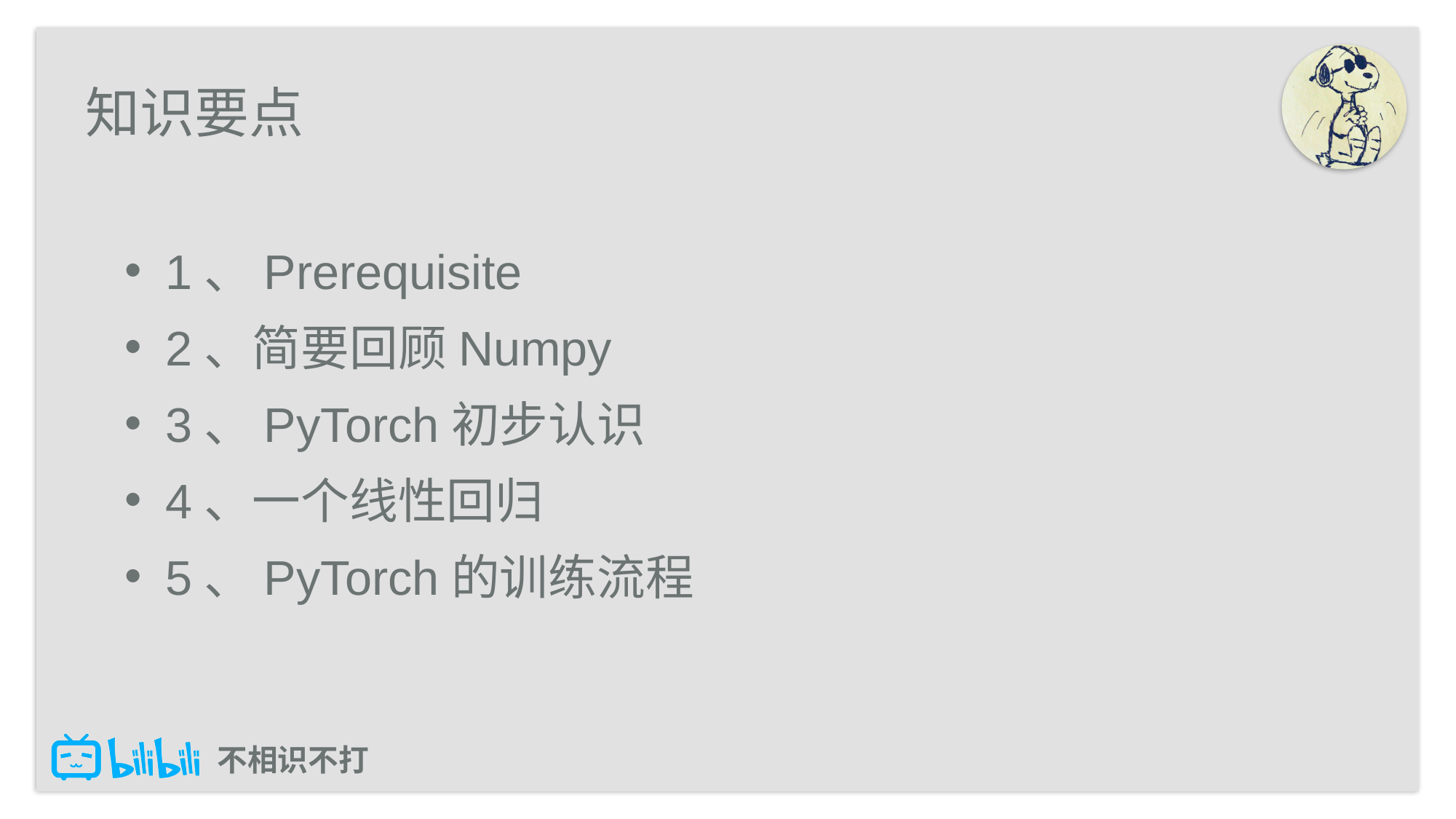

# 知识要点
1、Prerequisite
2、简要回顾Numpy
3、PyTorch初步认识
4、一个线性回归
5、PyTorch的训练流程